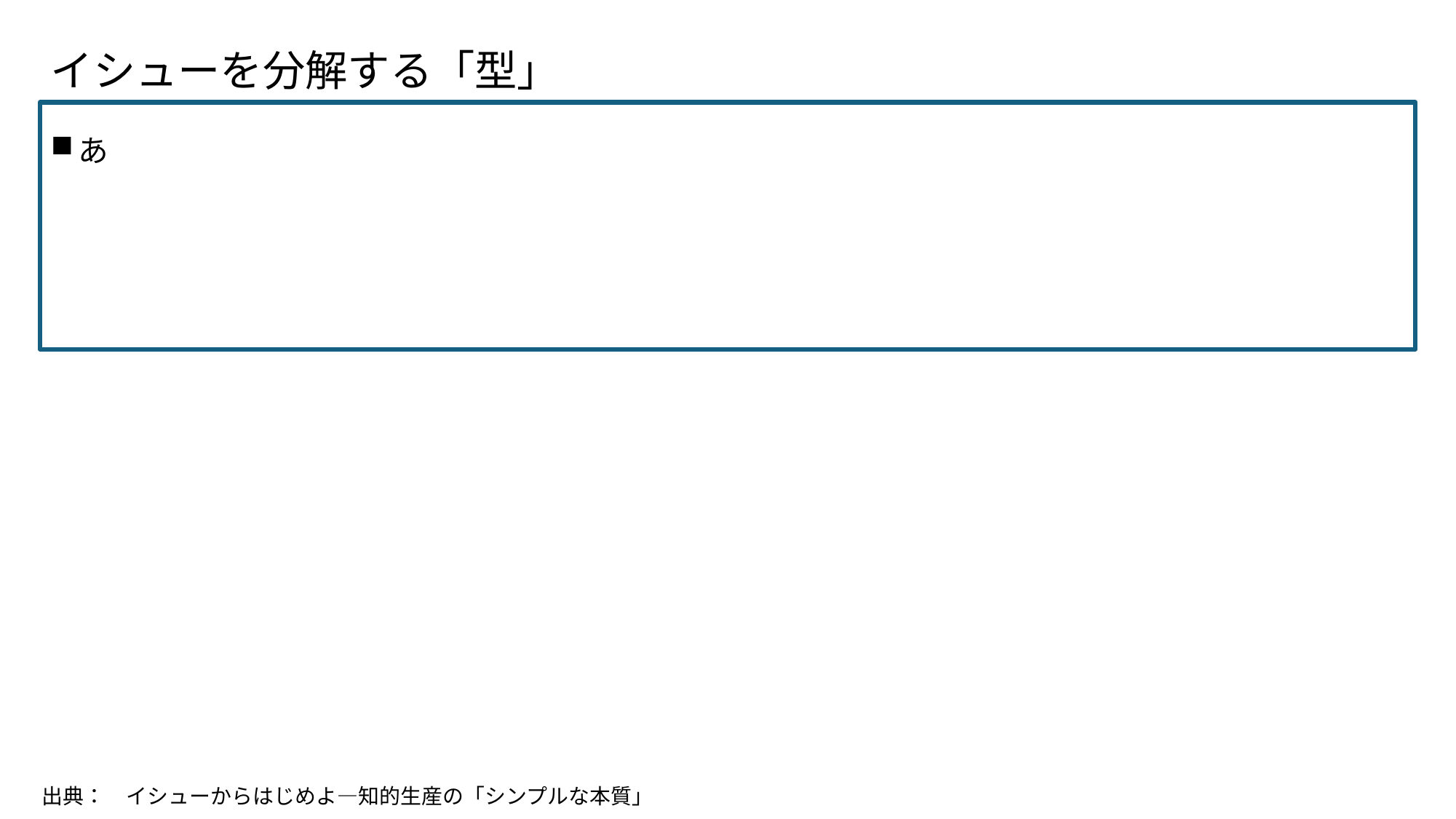

# イシューを分解する「型」
あ
出典：　イシューからはじめよ―知的生産の「シンプルな本質」